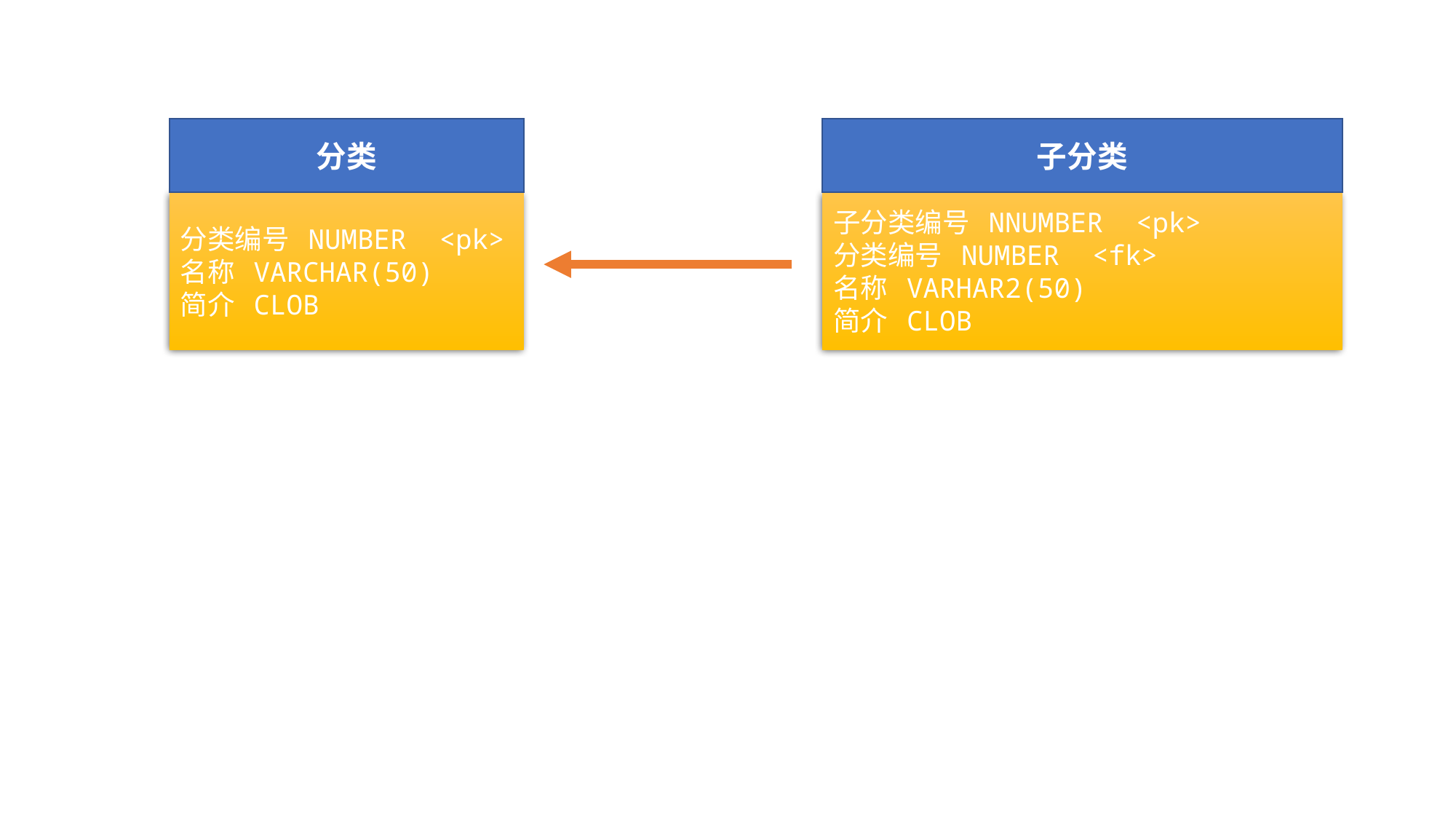

分类
子分类
分类编号  NUMBER  <pk>
名称  VARCHAR(50)
简介  CLOB
子分类编号  NNUMBER  <pk>
分类编号  NUMBER  <fk>
名称  VARHAR2(50)
简介  CLOB